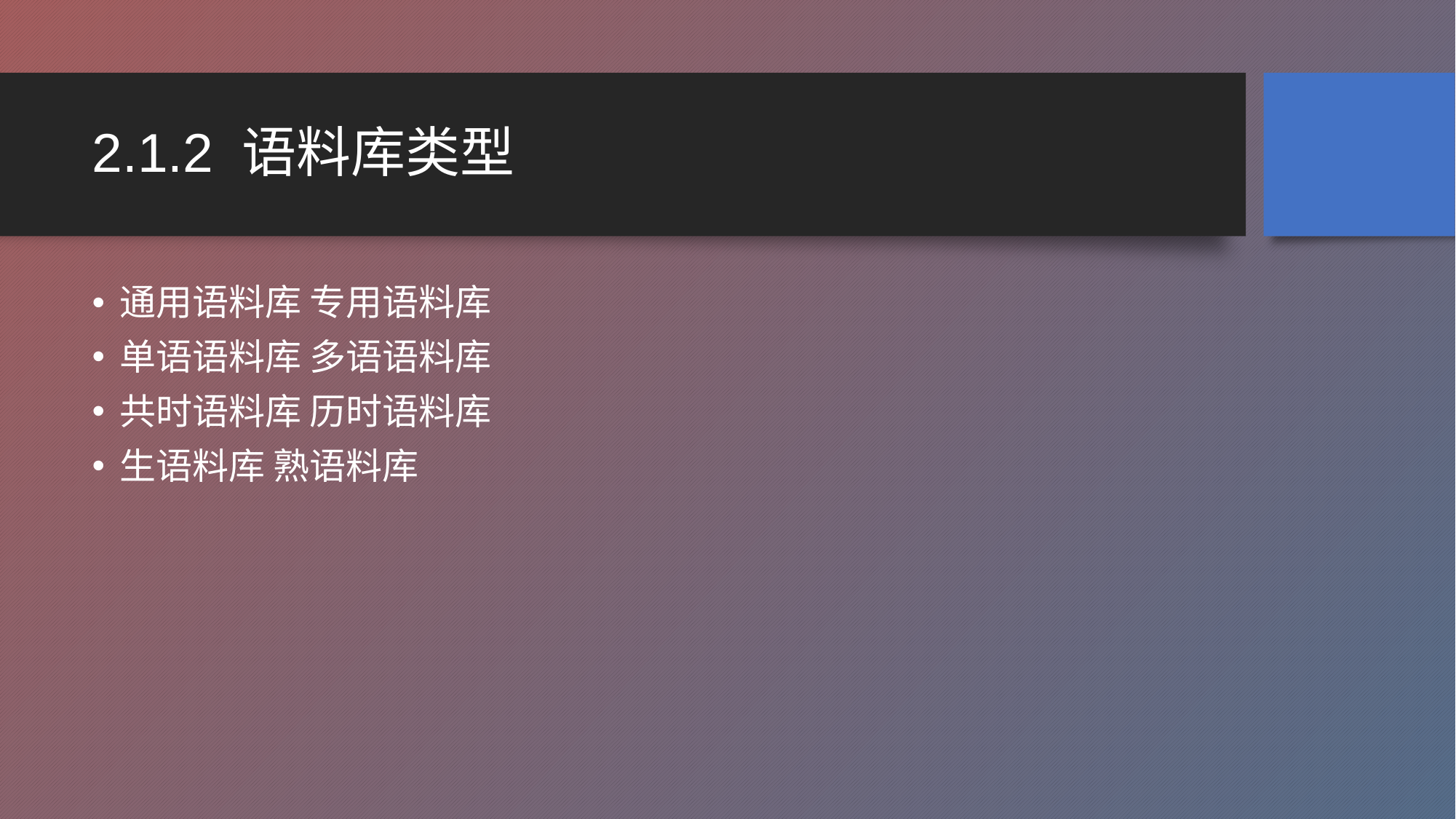

# 2.1.2 语料库类型
通用语料库 专用语料库
单语语料库 多语语料库
共时语料库 历时语料库
生语料库 熟语料库